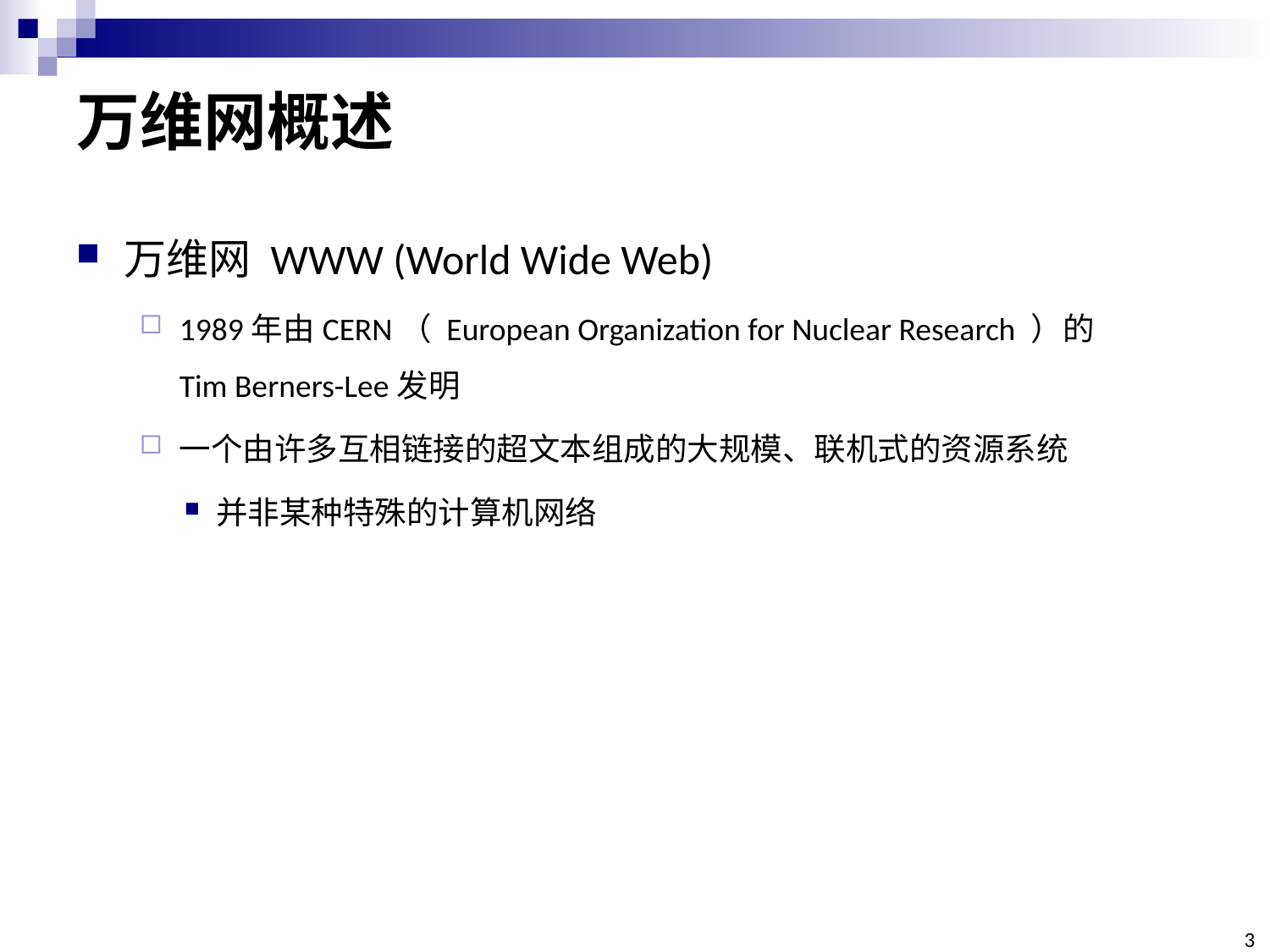

# 万维网概述
万维网 WWW (World Wide Web)
1989年由CERN（ European Organization for Nuclear Research ）的Tim Berners-Lee发明
一个由许多互相链接的超文本组成的大规模、联机式的资源系统
并非某种特殊的计算机网络

3